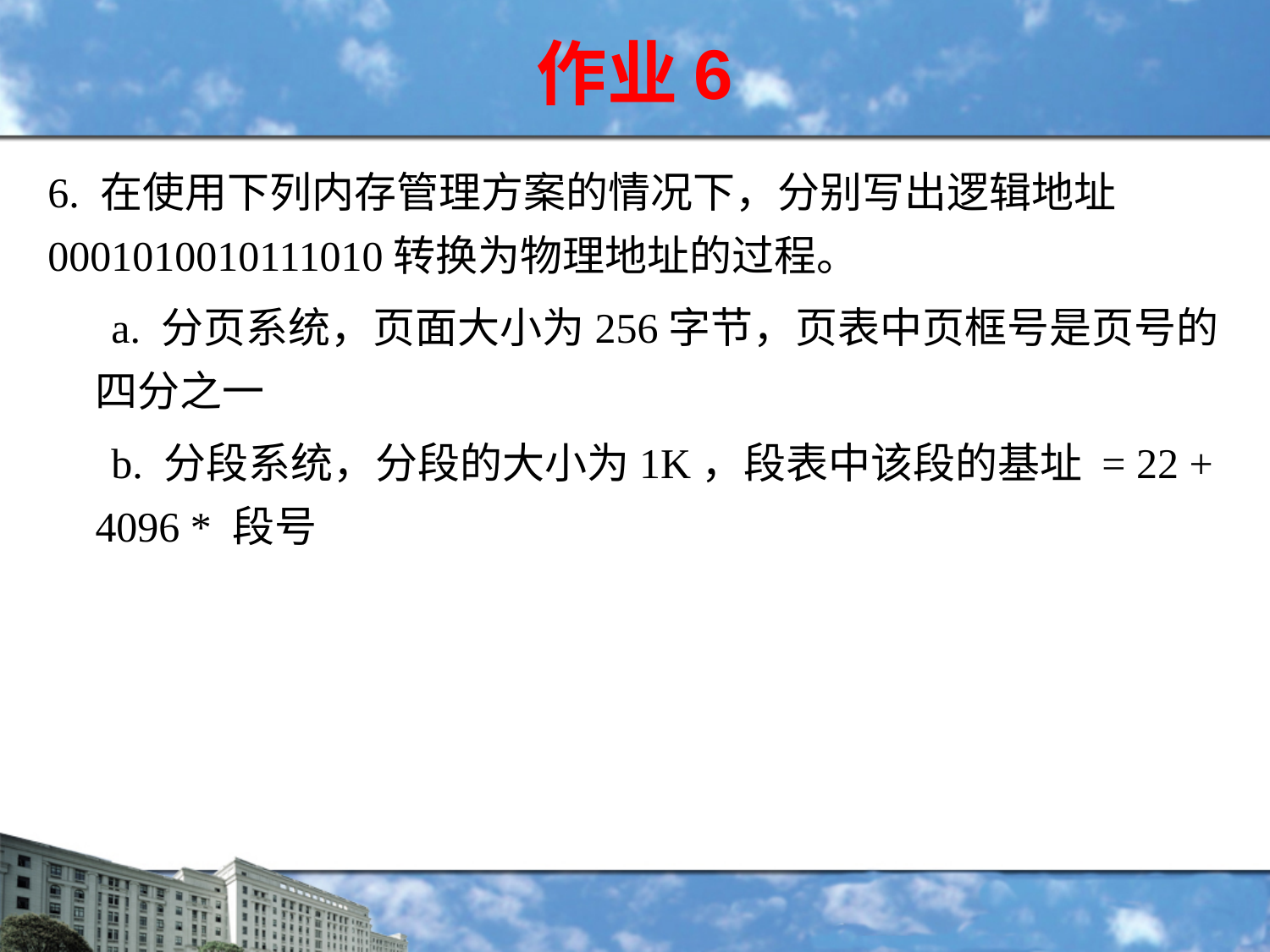

# 作业6
6. 在使用下列内存管理方案的情况下，分别写出逻辑地址0001010010111010转换为物理地址的过程。
      a. 分页系统，页面大小为256字节，页表中页框号是页号的四分之一
      b. 分段系统，分段的大小为1K，段表中该段的基址 = 22 + 4096 * 段号